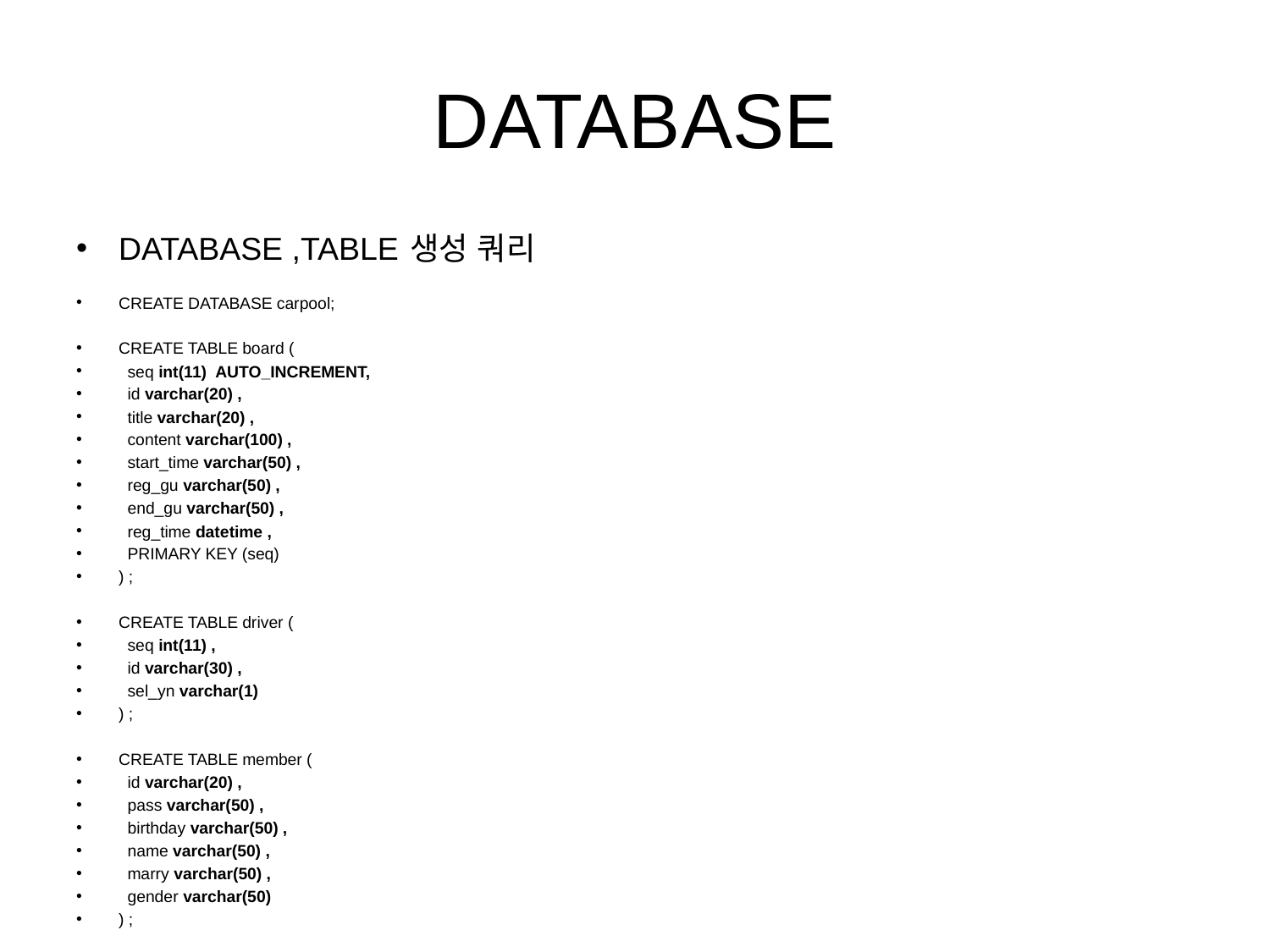

# DATABASE
DATABASE ,TABLE 생성 쿼리

CREATE DATABASE carpool;

CREATE TABLE board (
  seq int(11)  AUTO_INCREMENT,
  id varchar(20) ,
  title varchar(20) ,
  content varchar(100) ,
  start_time varchar(50) ,
  reg_gu varchar(50) ,
  end_gu varchar(50) ,
  reg_time datetime ,
  PRIMARY KEY (seq)
) ;

CREATE TABLE driver (
  seq int(11) ,
  id varchar(30) ,
  sel_yn varchar(1)
) ;

CREATE TABLE member (
  id varchar(20) ,
  pass varchar(50) ,
  birthday varchar(50) ,
  name varchar(50) ,
  marry varchar(50) ,
  gender varchar(50)
) ;